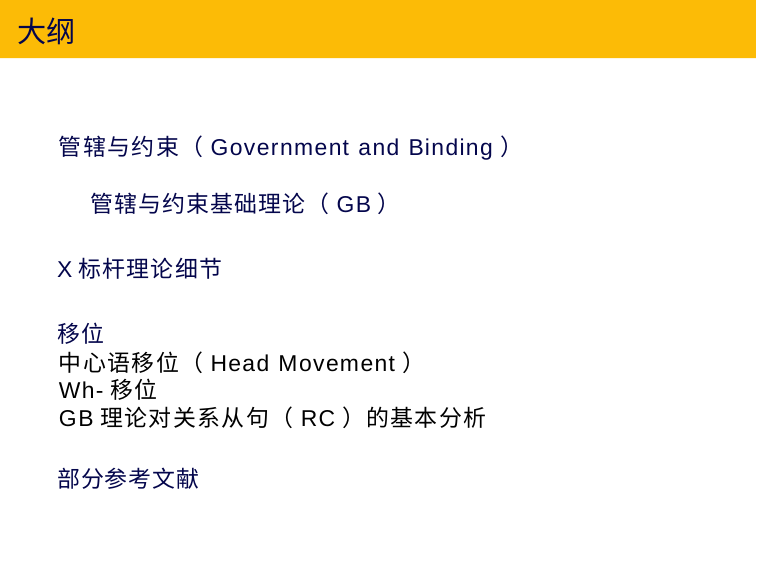

# 大纲
管辖与约束（Government and Binding）
    管辖与约束基础理论（GB）
X标杆理论细节
移位
中心语移位（Head Movement）
Wh-移位
GB理论对关系从句（RC）的基本分析

部分参考文献